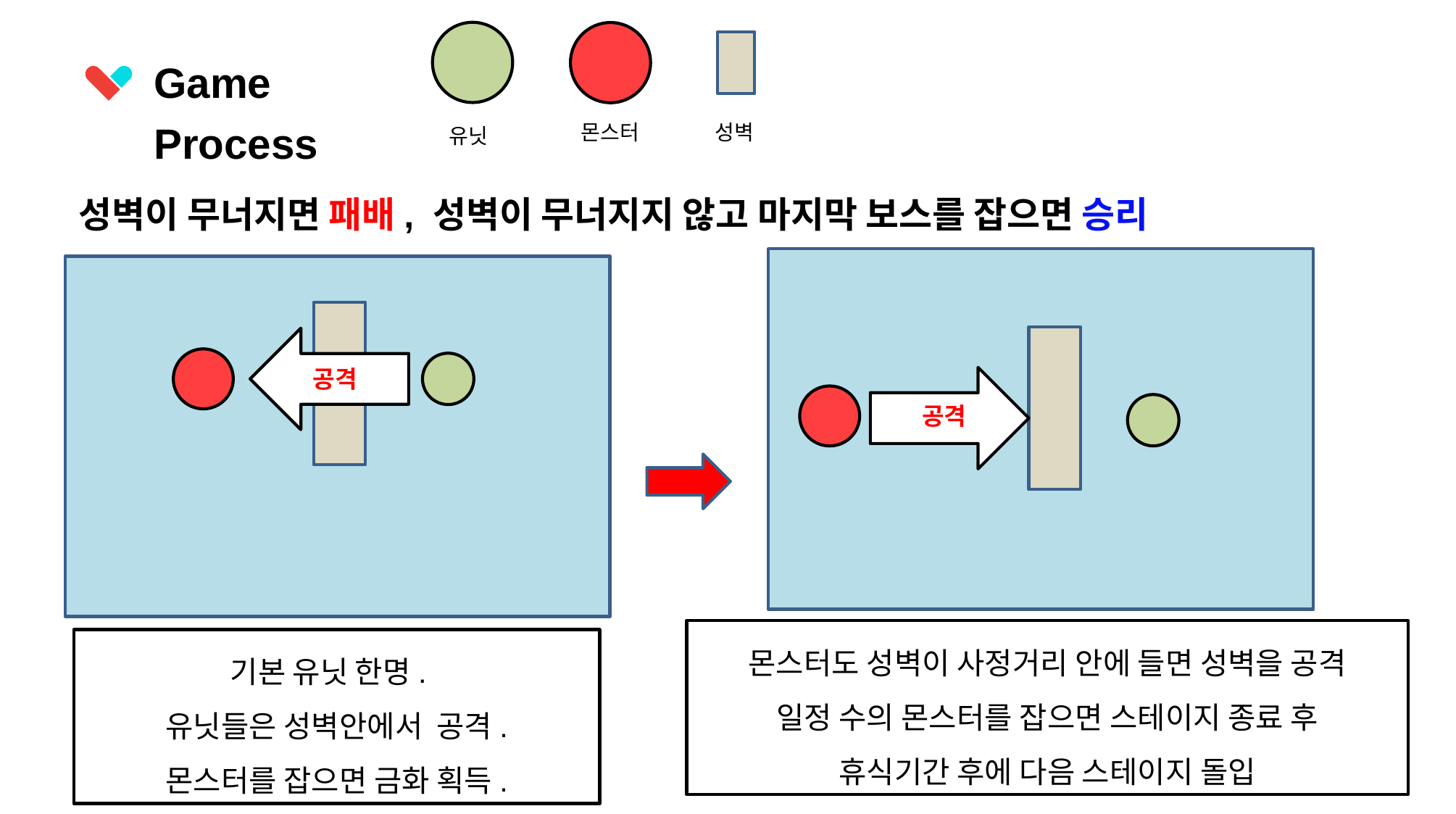

Game
Process
몬스터
성벽
유닛
성벽이 무너지면 패배, 성벽이 무너지지 않고 마지막 보스를 잡으면 승리

공격
몬스터도 성벽이 사정거리 안에 들면 성벽을 공격
일정 수의 몬스터를 잡으면 스테이지 종료 후
휴식기간 후에 다음 스테이지 돌입

공격
기본 유닛 한명.
유닛들은 성벽안에서  공격.
몬스터를 잡으면 금화 획득.